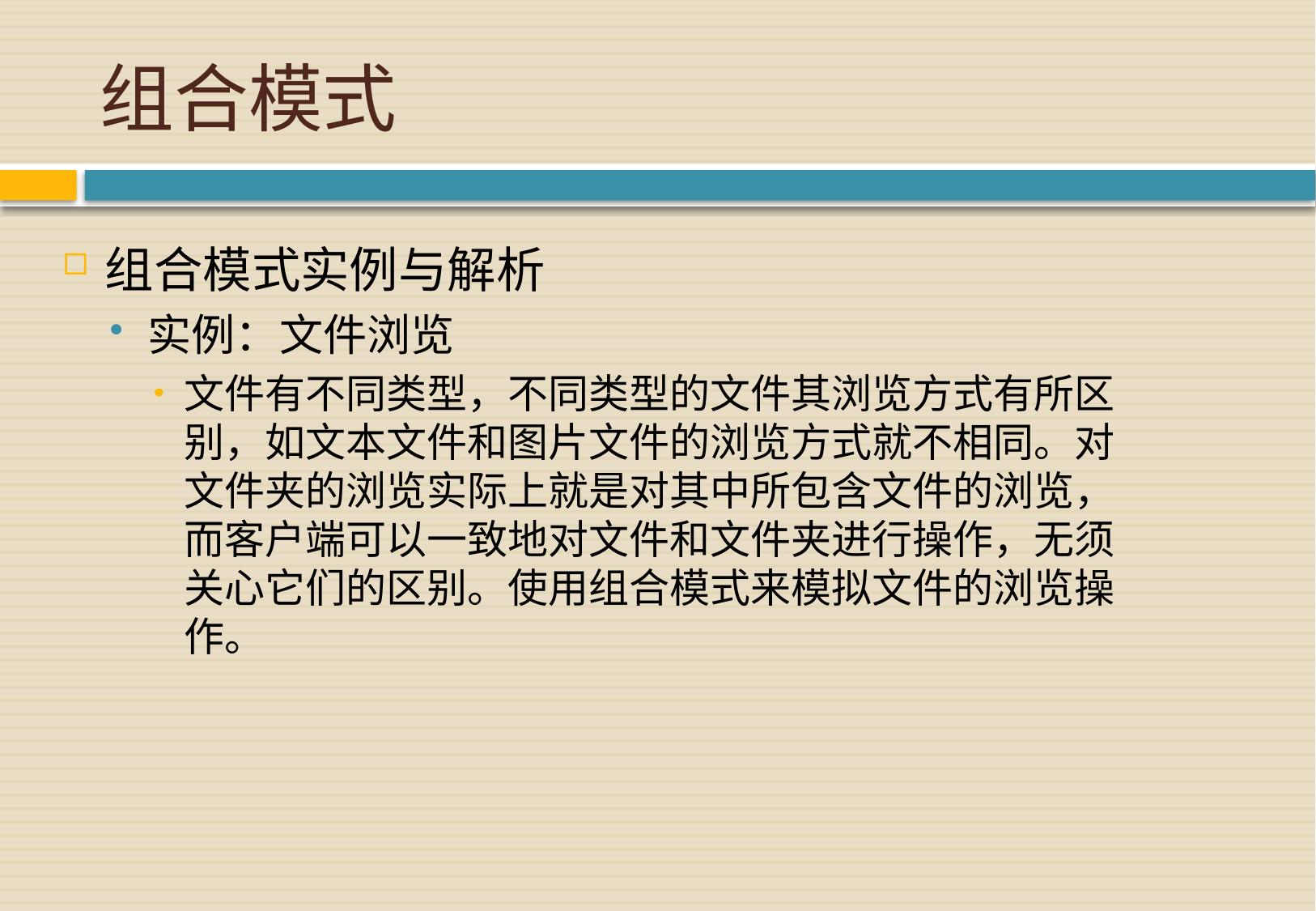

# 组合模式
组合模式实例与解析
实例：文件浏览
文件有不同类型，不同类型的文件其浏览方式有所区别，如文本文件和图片文件的浏览方式就不相同。对文件夹的浏览实际上就是对其中所包含文件的浏览，而客户端可以一致地对文件和文件夹进行操作，无须关心它们的区别。使用组合模式来模拟文件的浏览操作。